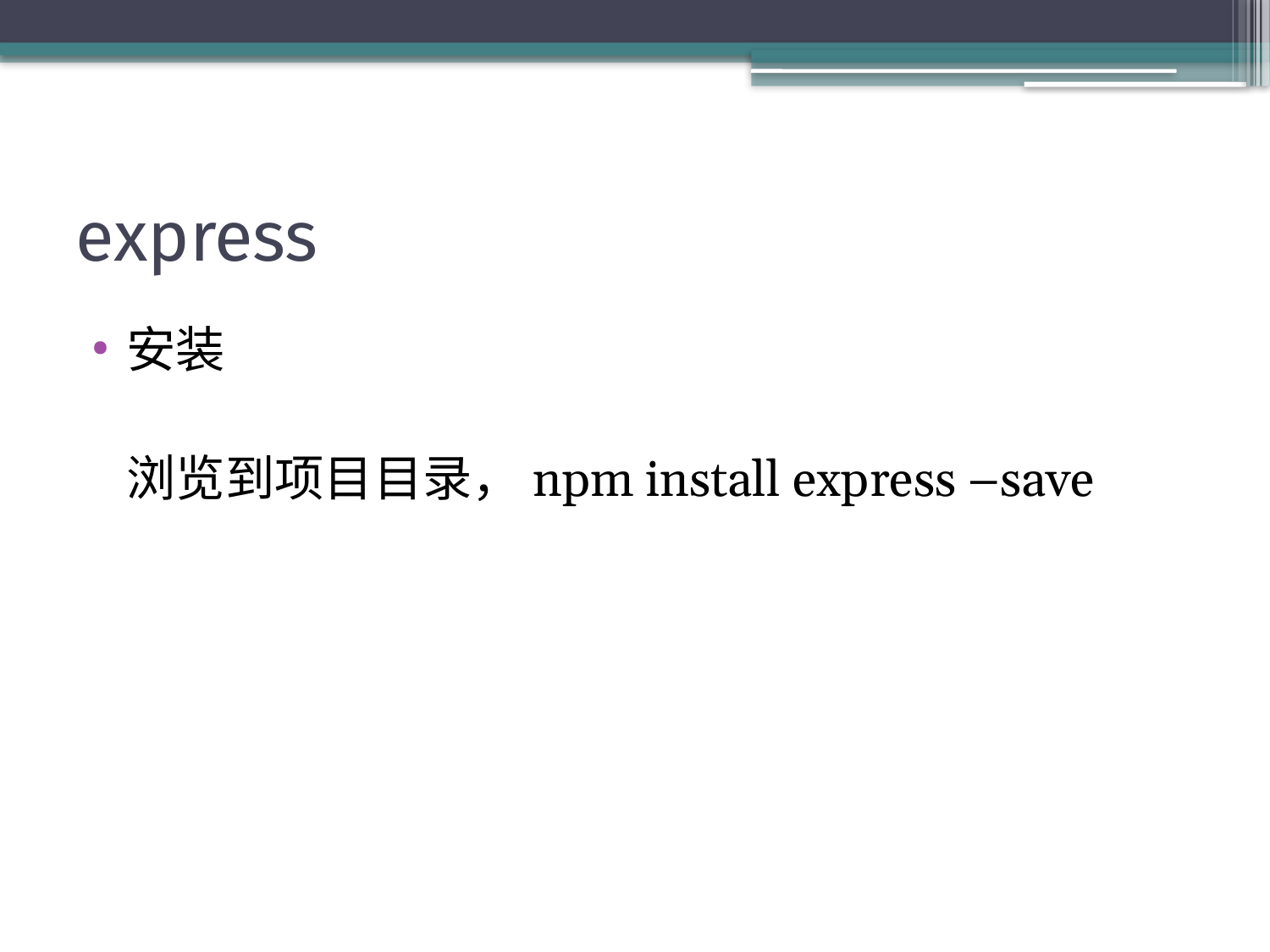

# express
安装

	浏览到项目目录，npm install express –save